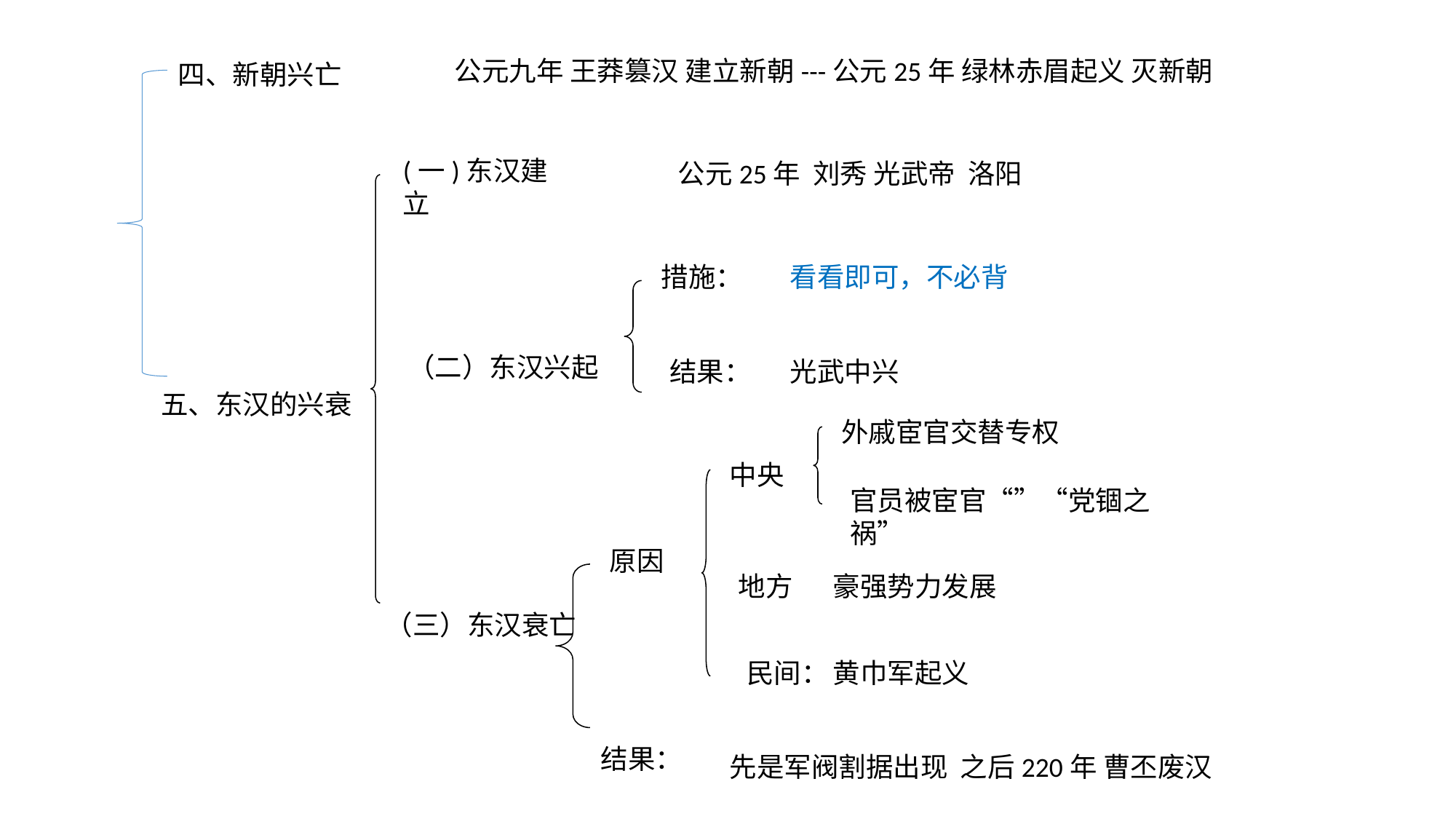

公元九年 王莽篡汉 建立新朝---公元25年 绿林赤眉起义 灭新朝
四、新朝兴亡

(一)东汉建立
公元25年  刘秀 光武帝  洛阳

措施：
看看即可，不必背

（二）东汉兴起
结果：
光武中兴
五、东汉的兴衰
外戚宦官交替专权

中央

官员被宦官“”“党锢之祸”
原因

地方
豪强势力发展
（三）东汉衰亡
民间：
黄巾军起义
结果：
先是军阀割据出现  之后220年 曹丕废汉